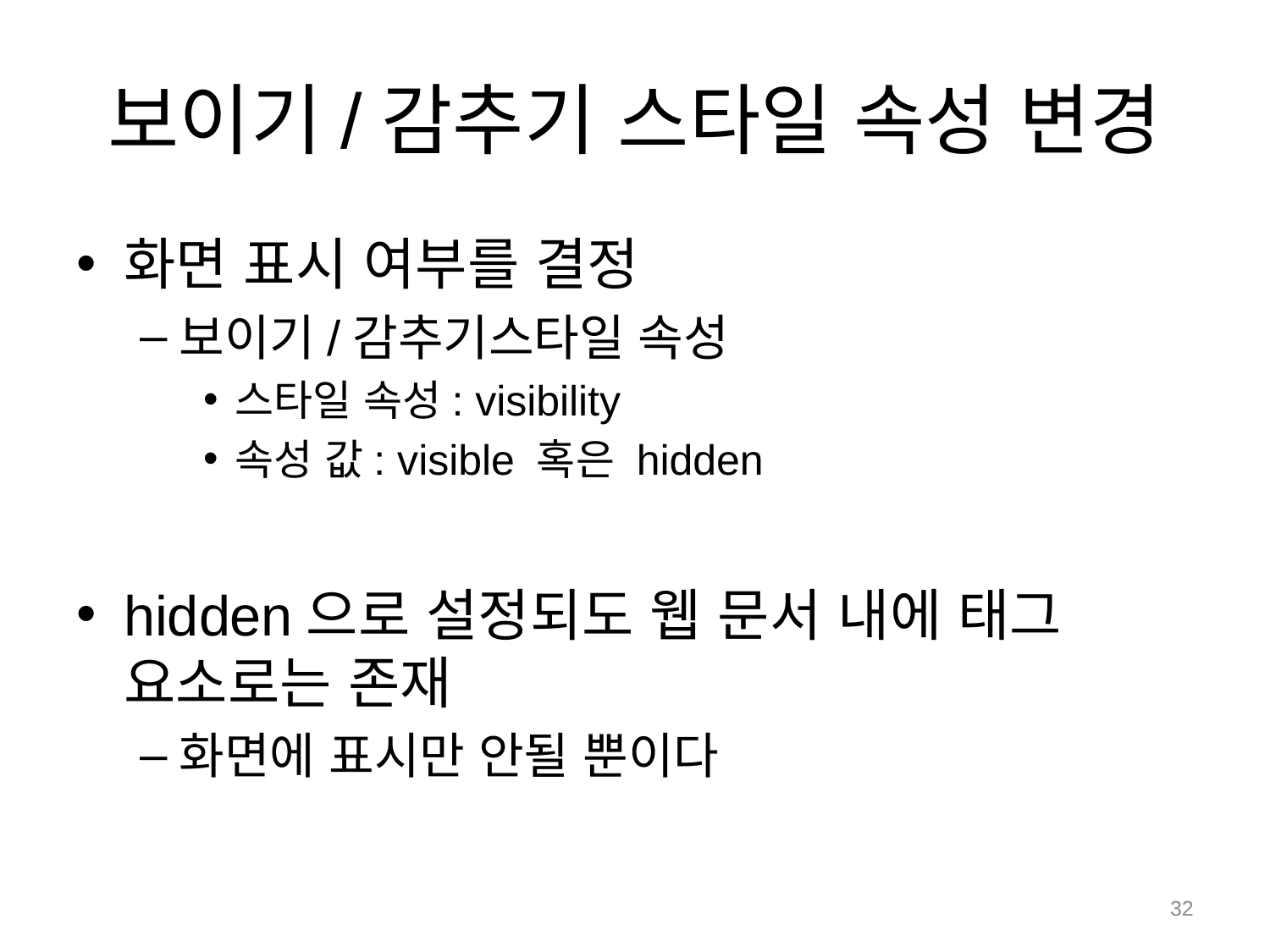

# 보이기/감추기 스타일 속성 변경
화면 표시 여부를 결정
보이기/감추기스타일 속성
스타일 속성: visibility
속성 값: visible 혹은 hidden

hidden으로 설정되도 웹 문서 내에 태그 요소로는 존재
화면에 표시만 안될 뿐이다
32